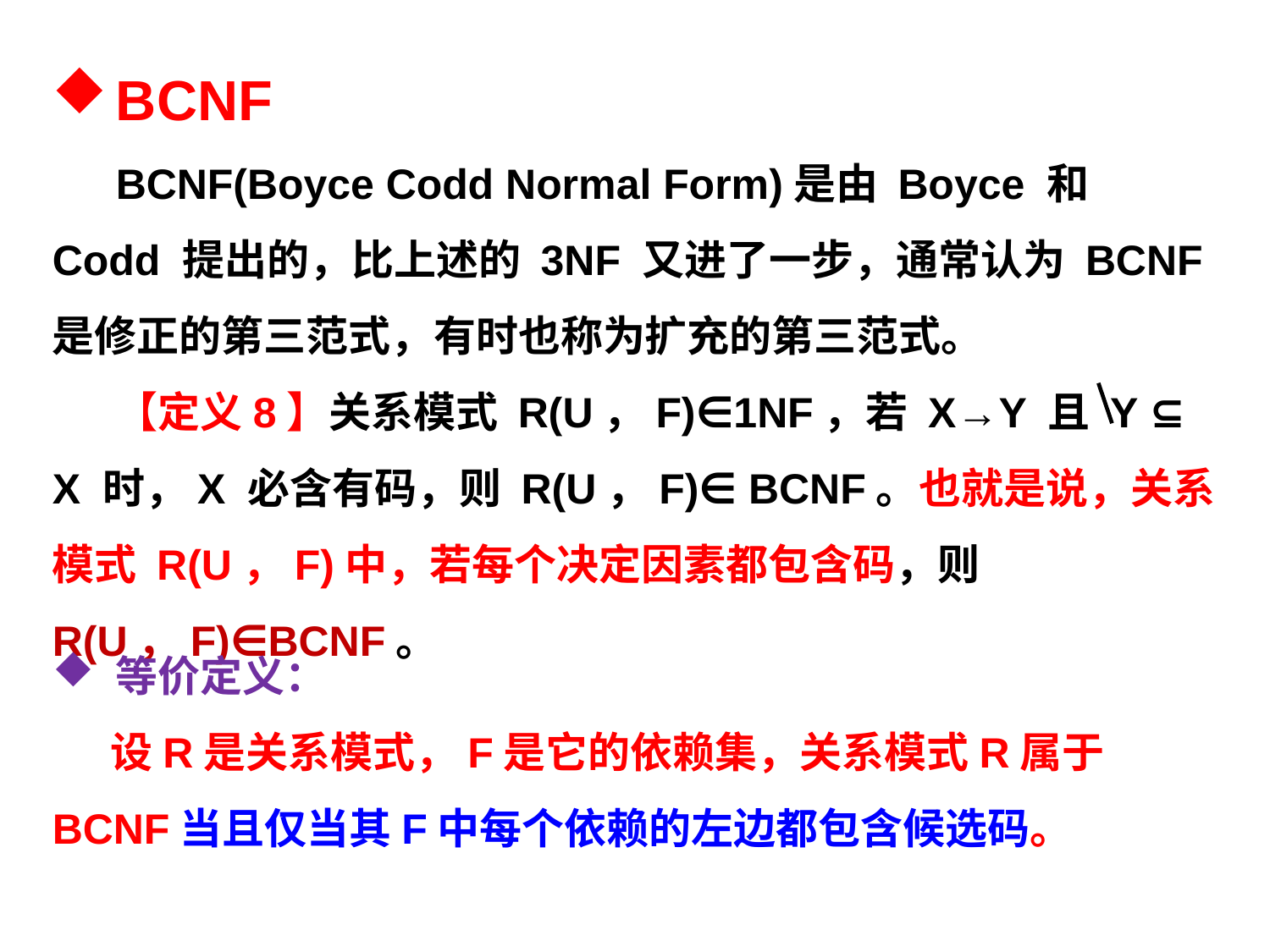

BCNF
BCNF(Boyce Codd Normal Form)是由 Boyce 和 Codd 提出的，比上述的 3NF 又进了一步，通常认为 BCNF 是修正的第三范式，有时也称为扩充的第三范式。
【定义8】关系模式 R(U，F)∈1NF，若 X→Y 且 Y ⊆ X 时，X 必含有码，则 R(U，F)∈ BCNF。也就是说，关系模式 R(U，F)中，若每个决定因素都包含码，则 R(U，F)∈BCNF。
等价定义：
     设R是关系模式，F是它的依赖集，关系模式R属于BCNF当且仅当其F中每个依赖的左边都包含候选码。